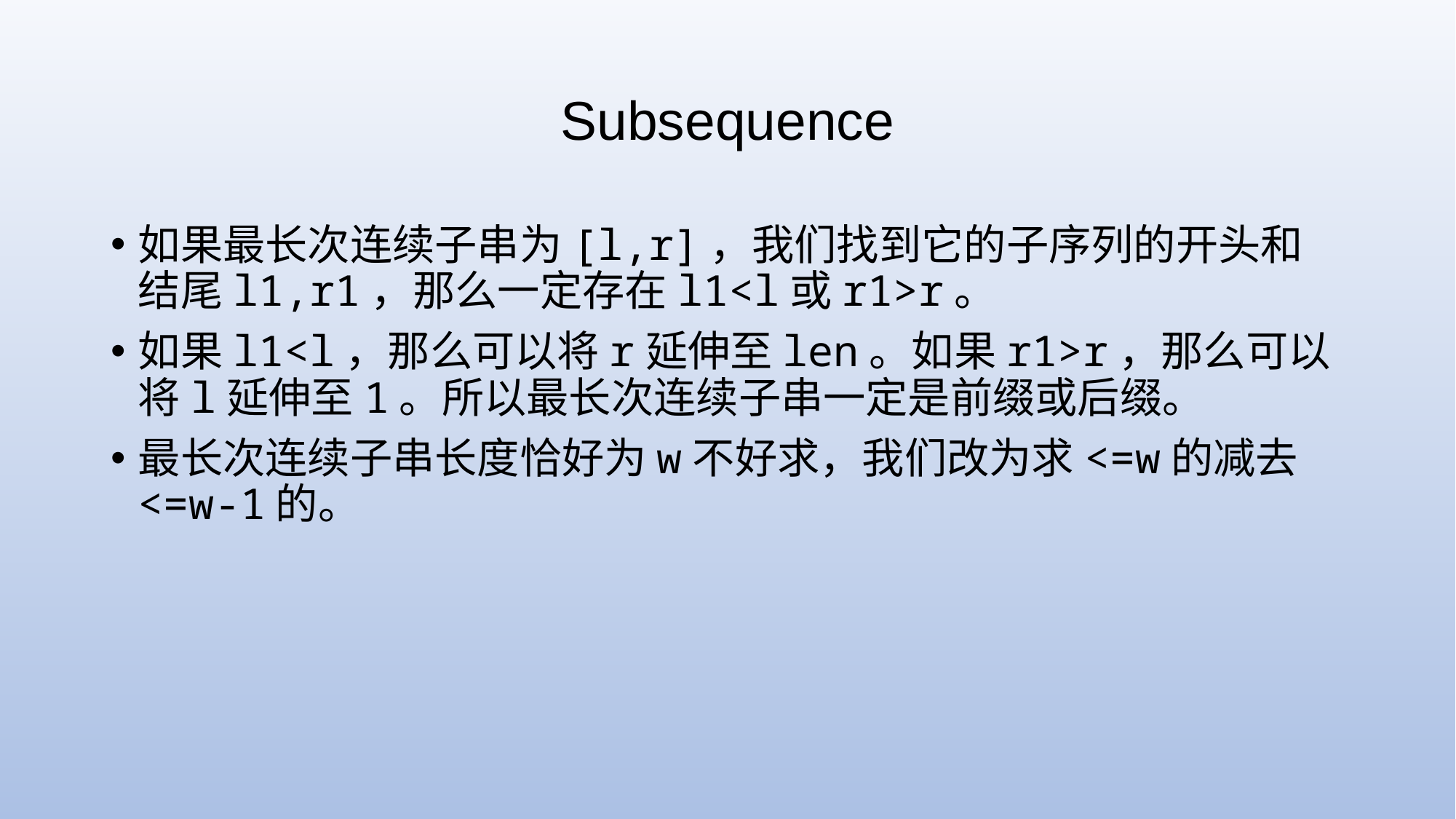

# Subsequence
如果最长次连续子串为[l,r]，我们找到它的子序列的开头和结尾l1,r1，那么一定存在l1<l或r1>r。
如果l1<l，那么可以将r延伸至len。如果r1>r，那么可以将l延伸至1。所以最长次连续子串一定是前缀或后缀。
最长次连续子串长度恰好为w不好求，我们改为求<=w的减去<=w-1的。